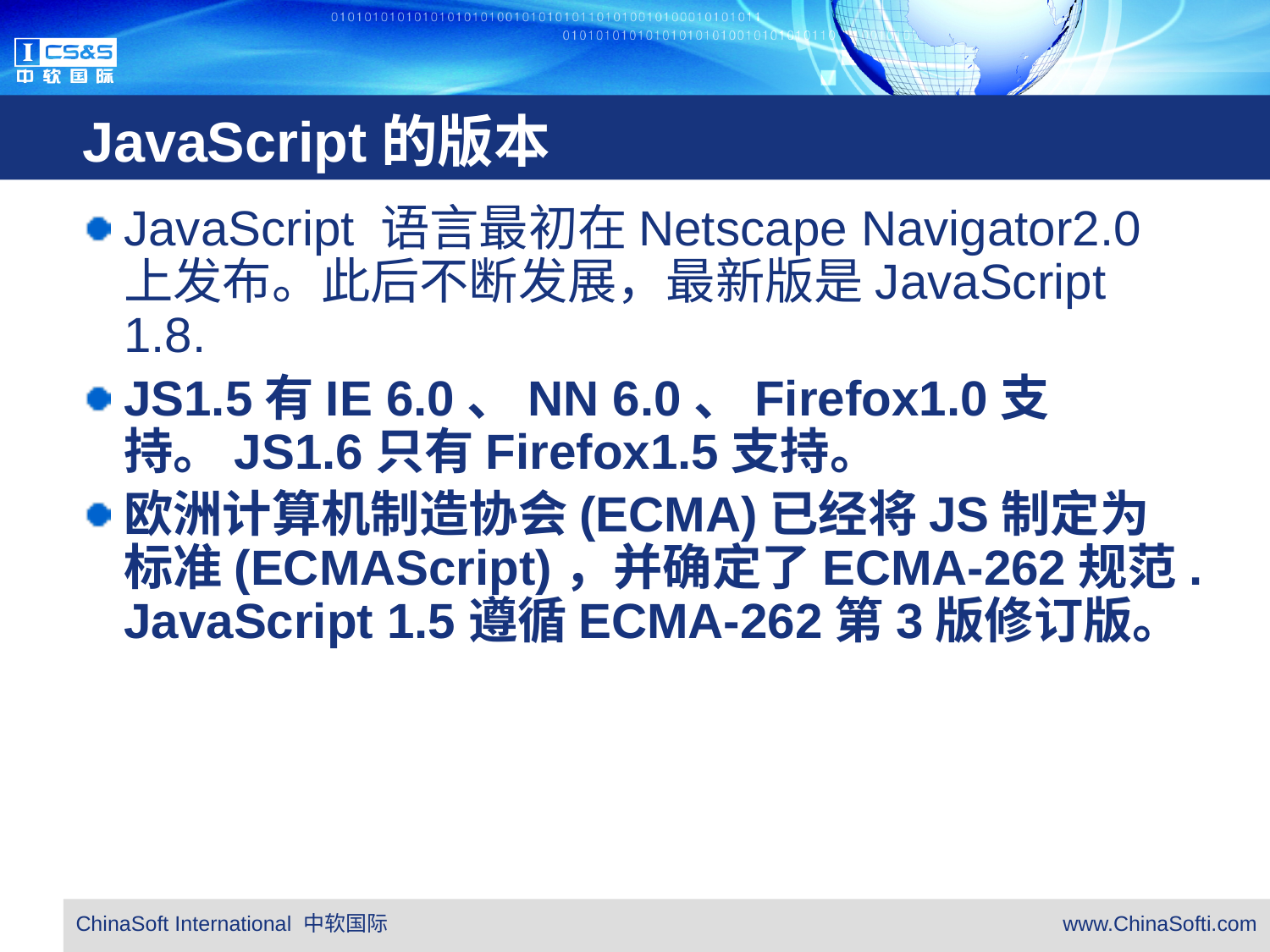

# JavaScript的版本
JavaScript 语言最初在Netscape Navigator2.0上发布。此后不断发展，最新版是JavaScript 1.8.
JS1.5有IE 6.0、NN 6.0、Firefox1.0支持。JS1.6只有Firefox1.5支持。
欧洲计算机制造协会(ECMA)已经将JS制定为标准(ECMAScript)，并确定了ECMA-262规范.JavaScript 1.5遵循ECMA-262第3版修订版。